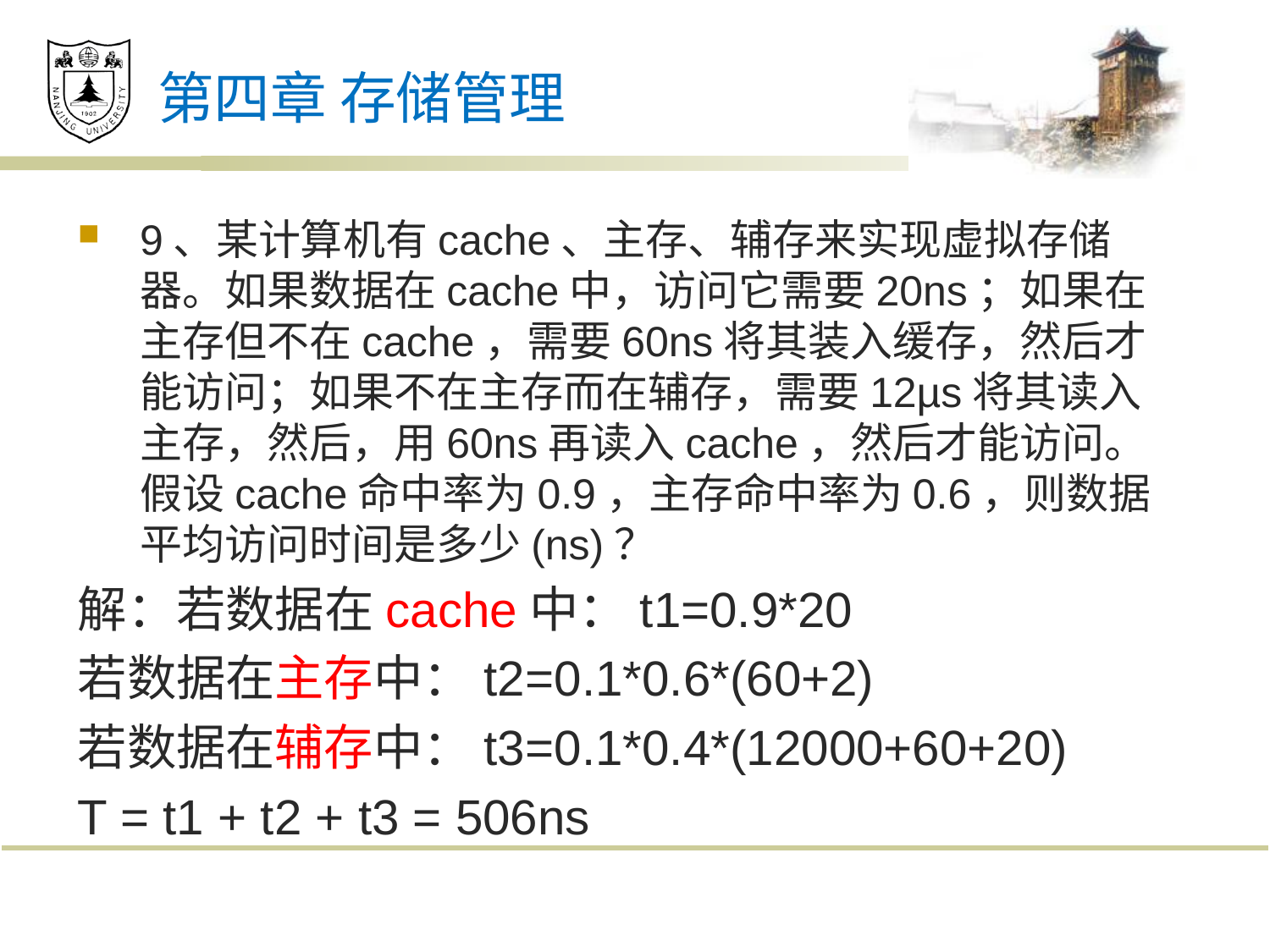

# 第四章 存储管理
9、某计算机有cache、主存、辅存来实现虚拟存储器。如果数据在cache中，访问它需要20ns；如果在主存但不在cache，需要60ns将其装入缓存，然后才能访问；如果不在主存而在辅存，需要12µs将其读入主存，然后，用60ns再读入cache，然后才能访问。假设cache命中率为0.9，主存命中率为0.6，则数据平均访问时间是多少(ns)？
解：若数据在cache中：t1=0.9*20
若数据在主存中：t2=0.1*0.6*(60+2)
若数据在辅存中：t3=0.1*0.4*(12000+60+20)
T = t1 + t2 + t3 = 506ns